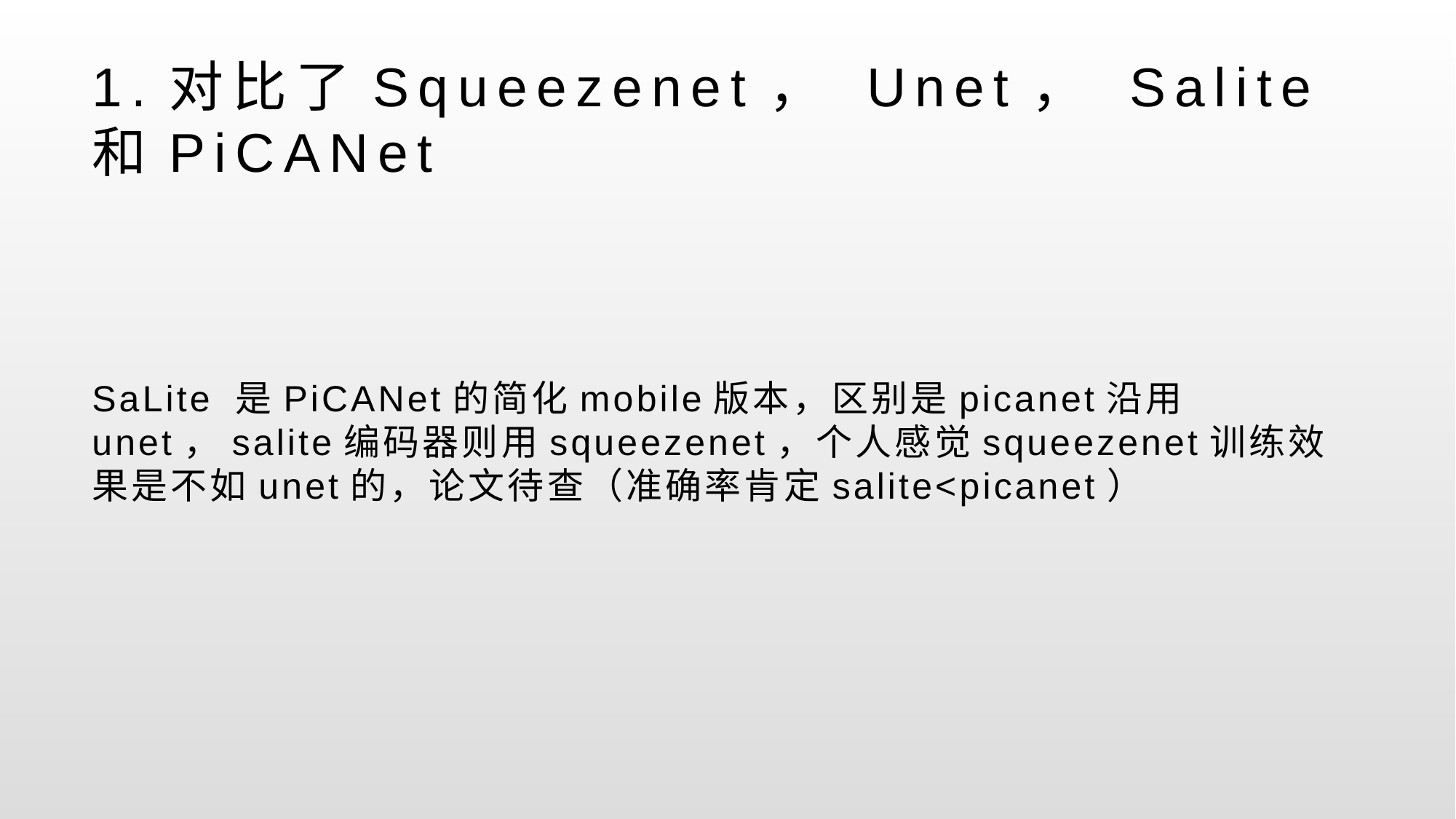

# 1.对比了Squeezenet， Unet， Salite和PiCANet
SaLite 是PiCANet的简化mobile版本，区别是picanet沿用unet，salite编码器则用squeezenet，个人感觉squeezenet训练效果是不如unet的，论文待查（准确率肯定salite<picanet）